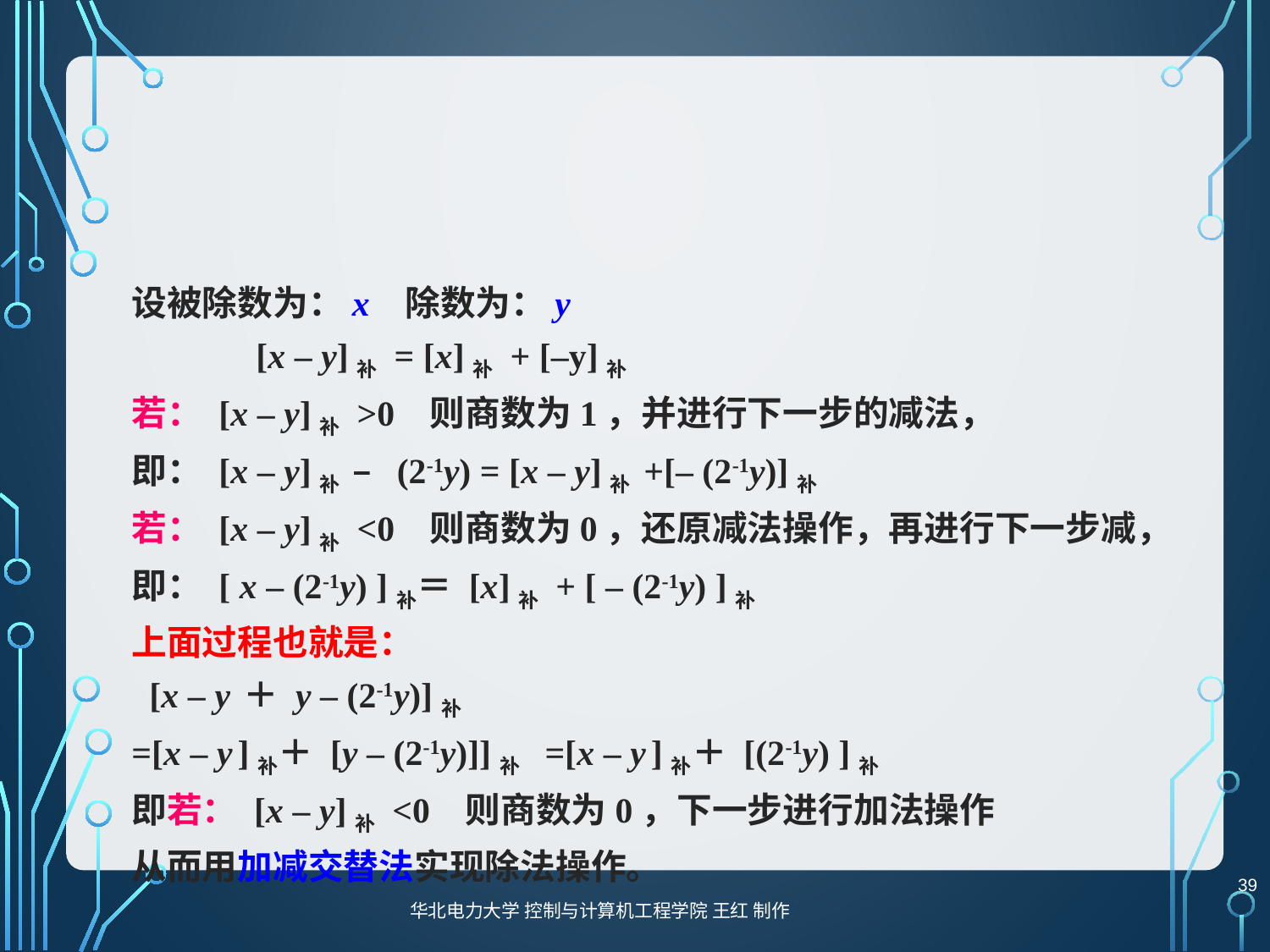

#
设被除数为：x   除数为：y
              [x – y]补 = [x]补 + [–y]补
若： [x – y]补 >0   则商数为1，并进行下一步的减法，
即： [x – y]补  –  (2-1y) = [x – y]补 +[– (2-1y)]补
若： [x – y]补 <0   则商数为0，还原减法操作，再进行下一步减，
即： [ x – (2-1y) ]补＝ [x]补 + [ – (2-1y) ]补
上面过程也就是：
  [x – y ＋ y – (2-1y)]补
=[x – y ]补＋ [y – (2-1y)]]补  =[x – y ]补＋ [(2-1y) ]补
即若： [x – y]补 <0   则商数为0，下一步进行加法操作
从而用加减交替法实现除法操作。
39
华北电力大学 控制与计算机工程学院 王红 制作